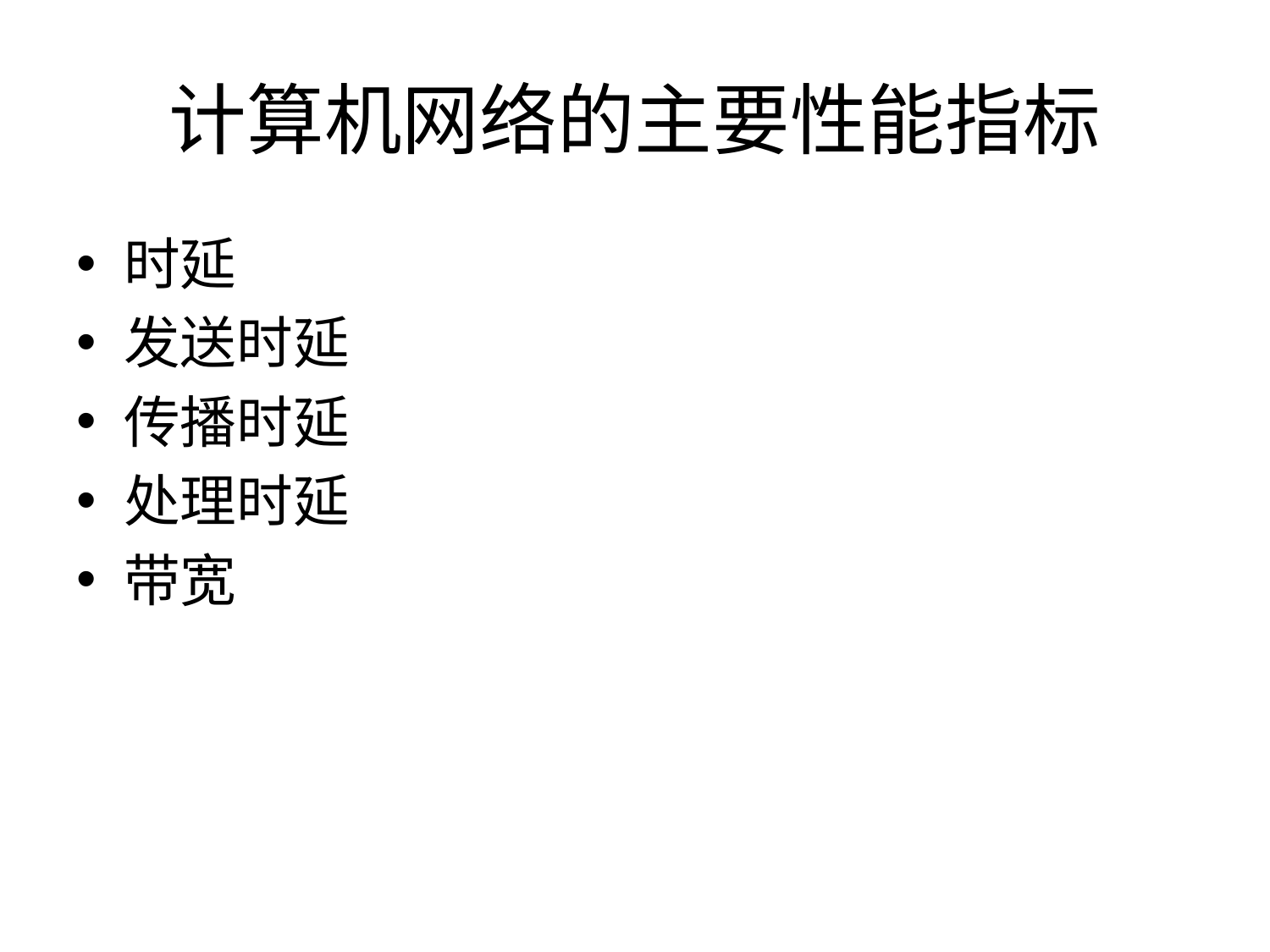

# 计算机网络的主要性能指标
时延
发送时延
传播时延
处理时延
带宽